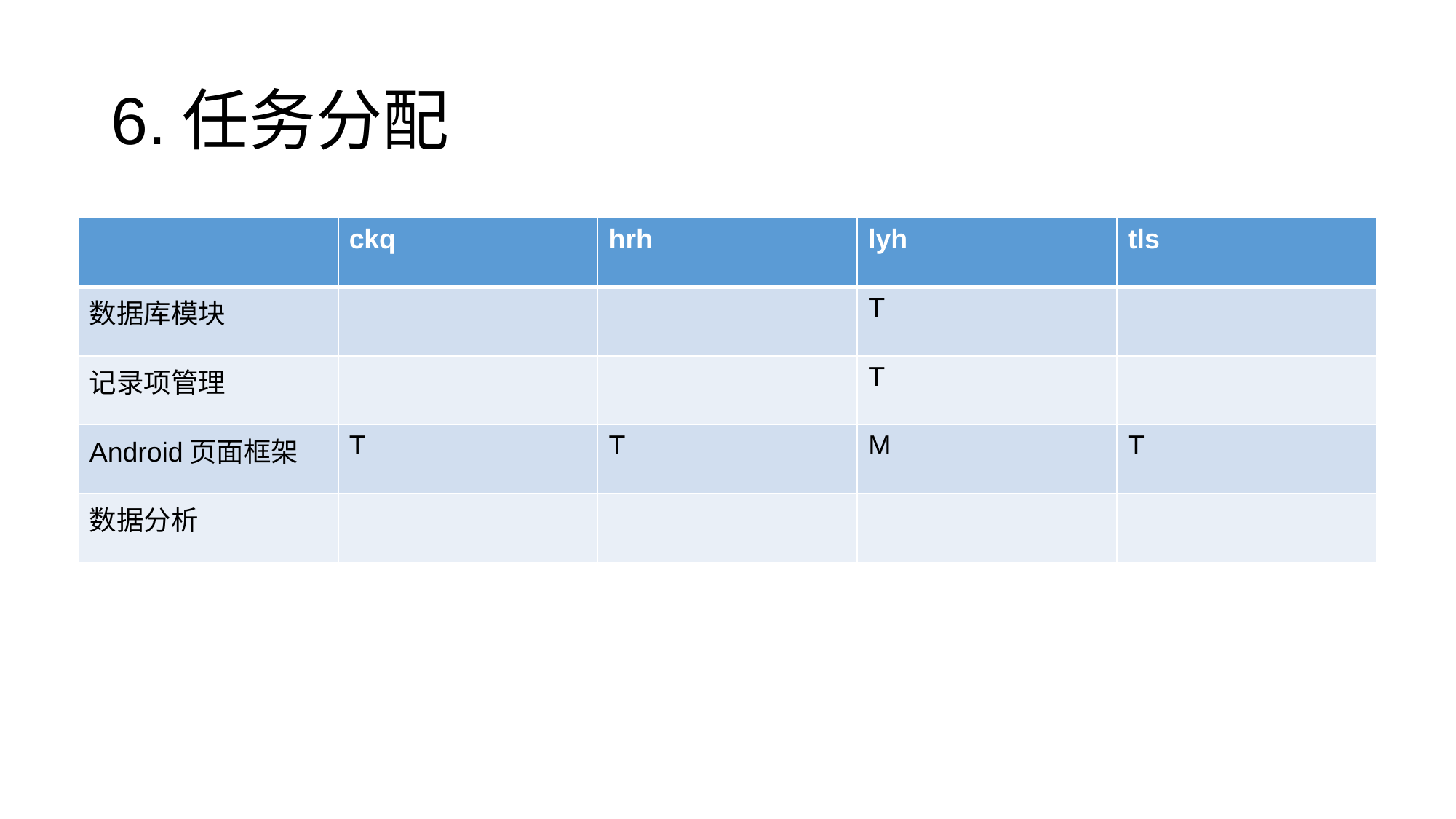

# 6.任务分配
|  | ckq | hrh | lyh | tls |
| --- | --- | --- | --- | --- |
| 数据库模块 |  |  | T |  |
| 记录项管理 |  |  | T |  |
| Android页面框架 | T | T | M | T |
| 数据分析 |  |  |  |  |